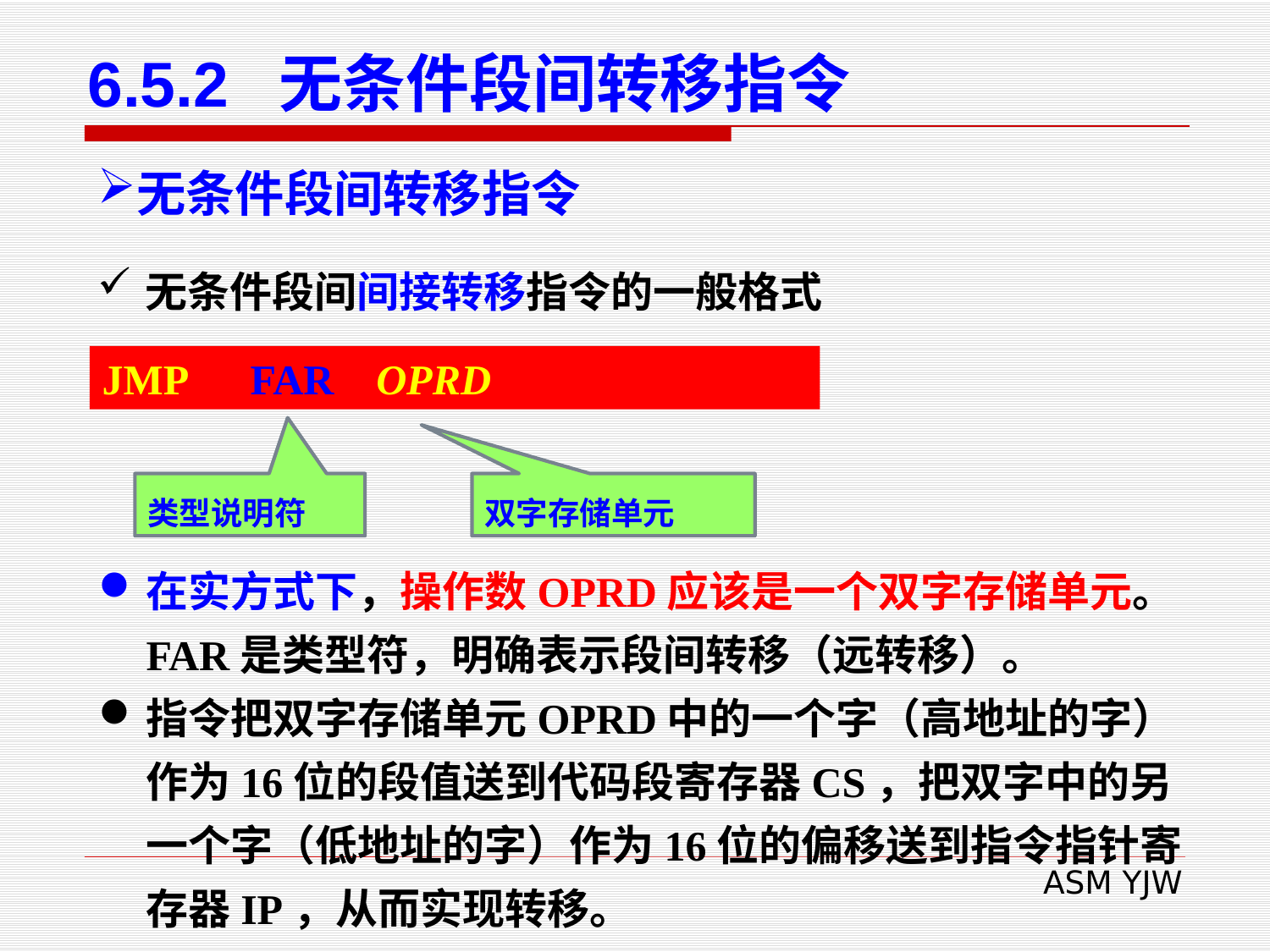

# 6.5.2  无条件段间转移指令
无条件段间转移指令
无条件段间间接转移指令的一般格式
JMP      FAR    OPRD
类型说明符
双字存储单元
在实方式下，操作数OPRD应该是一个双字存储单元。FAR是类型符，明确表示段间转移（远转移）。
指令把双字存储单元OPRD中的一个字（高地址的字）作为16位的段值送到代码段寄存器CS，把双字中的另一个字（低地址的字）作为16位的偏移送到指令指针寄存器IP，从而实现转移。